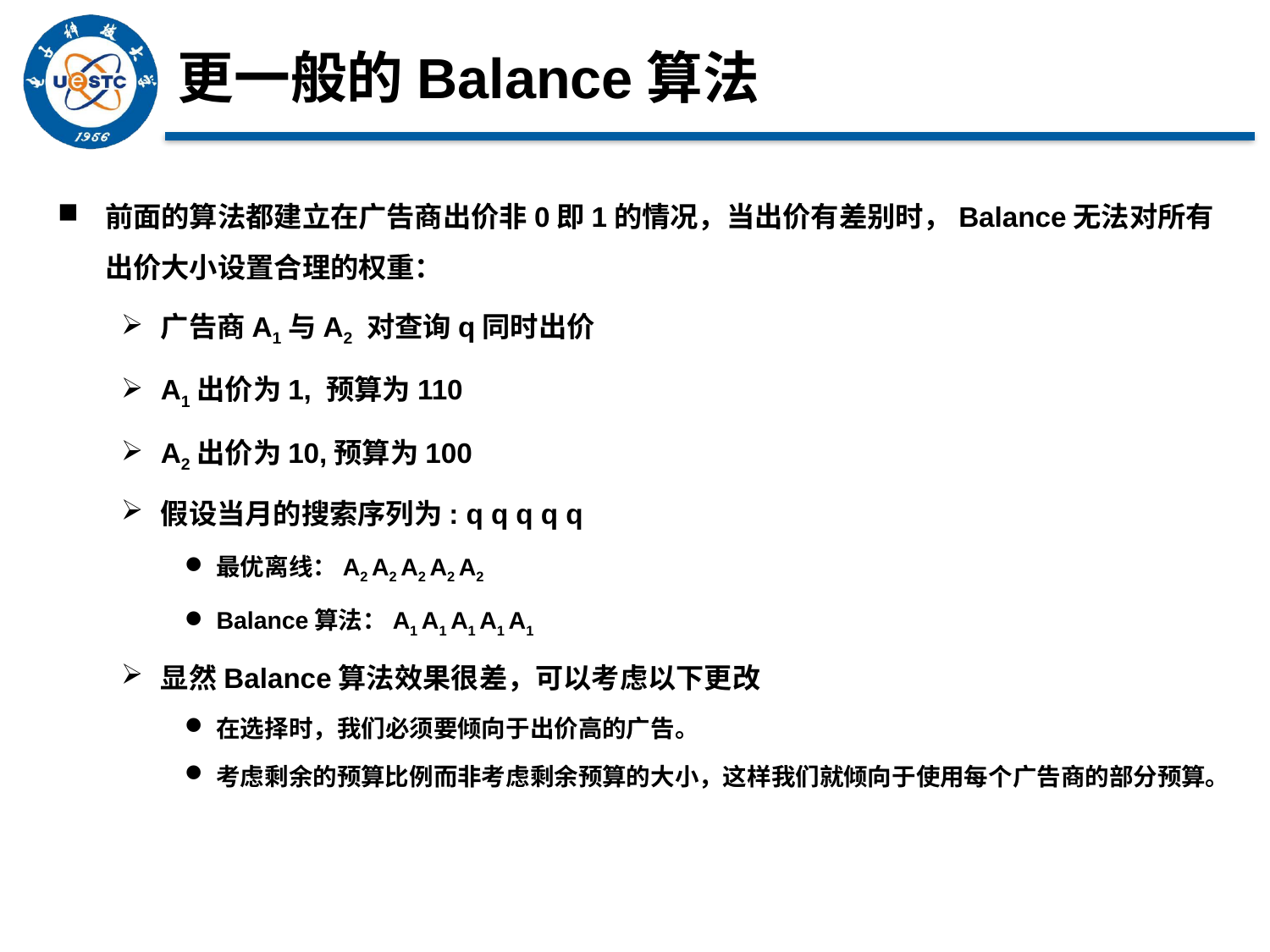

# 更一般的Balance算法
前面的算法都建立在广告商出价非0即1的情况，当出价有差别时，Balance无法对所有出价大小设置合理的权重：
广告商A1与A2 对查询q同时出价
A1出价为1, 预算为110
A2出价为10,预算为100
假设当月的搜索序列为: q q q q q
最优离线：A2 A2 A2 A2 A2
Balance算法：A1 A1 A1 A1 A1
显然Balance算法效果很差，可以考虑以下更改
在选择时，我们必须要倾向于出价高的广告。
考虑剩余的预算比例而非考虑剩余预算的大小，这样我们就倾向于使用每个广告商的部分预算。